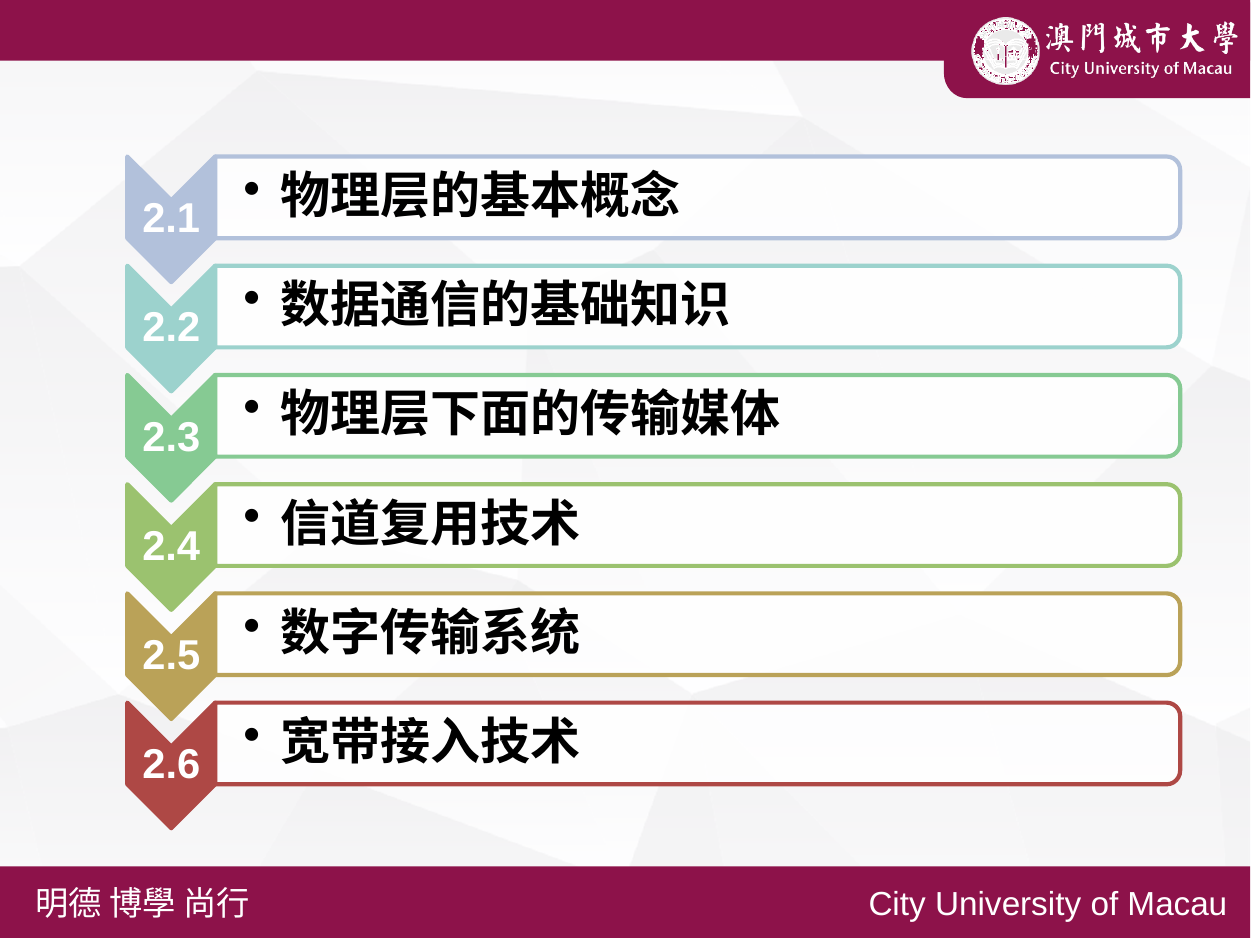

2.1
物理层的基本概念
2.2
数据通信的基础知识
2.3
物理层下面的传输媒体
2.4
信道复用技术
2.5
数字传输系统
2.6
宽带接入技术